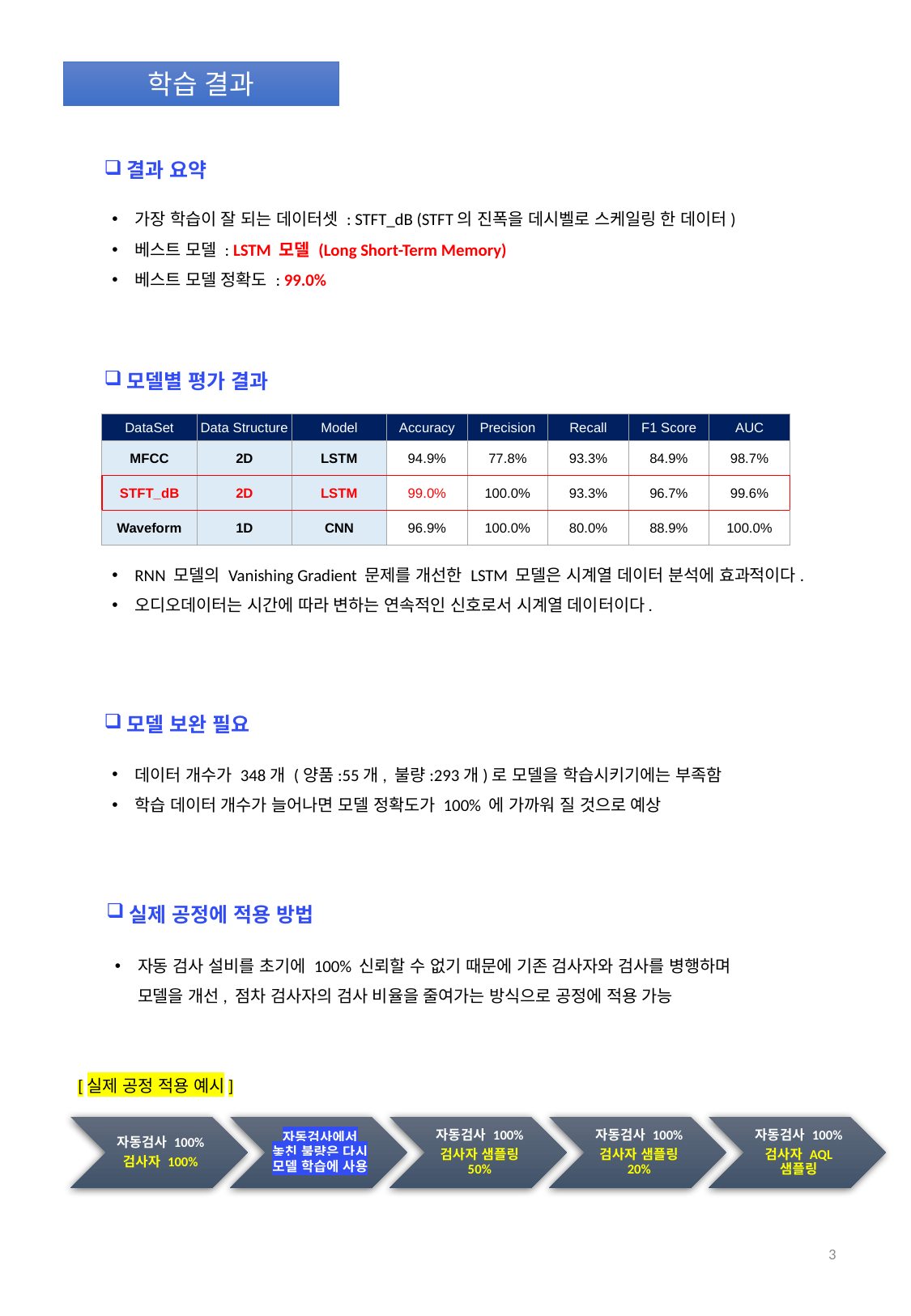

학습 결과
결과 요약
가장 학습이 잘 되는 데이터셋 : STFT_dB (STFT의 진폭을 데시벨로 스케일링 한 데이터)
베스트 모델 : LSTM 모델 (Long Short-Term Memory)
베스트 모델 정확도 : 99.0%
모델별 평가 결과
| DataSet | Data Structure | Model | Accuracy | Precision | Recall | F1 Score | AUC |
| --- | --- | --- | --- | --- | --- | --- | --- |
| MFCC | 2D | LSTM | 94.9% | 77.8% | 93.3% | 84.9% | 98.7% |
| STFT\_dB | 2D | LSTM | 99.0% | 100.0% | 93.3% | 96.7% | 99.6% |
| Waveform | 1D | CNN | 96.9% | 100.0% | 80.0% | 88.9% | 100.0% |
RNN 모델의 Vanishing Gradient 문제를 개선한 LSTM 모델은 시계열 데이터 분석에 효과적이다.
오디오데이터는 시간에 따라 변하는 연속적인 신호로서 시계열 데이터이다.
모델 보완 필요
데이터 개수가 348개 (양품:55개, 불량:293개)로 모델을 학습시키기에는 부족함
학습 데이터 개수가 늘어나면 모델 정확도가 100% 에 가까워 질 것으로 예상
실제 공정에 적용 방법
자동 검사 설비를 초기에 100% 신뢰할 수 없기 때문에 기존 검사자와 검사를 병행하며 모델을 개선, 점차 검사자의 검사 비율을 줄여가는 방식으로 공정에 적용 가능
[실제 공정 적용 예시]
자동검사 100%
검사자 100%
자동검사에서 놓친 불량은 다시 모델 학습에 사용
자동검사 100%
검사자 샘플링 50%
자동검사 100%
검사자 샘플링 20%
자동검사 100%
검사자 AQL 샘플링
3